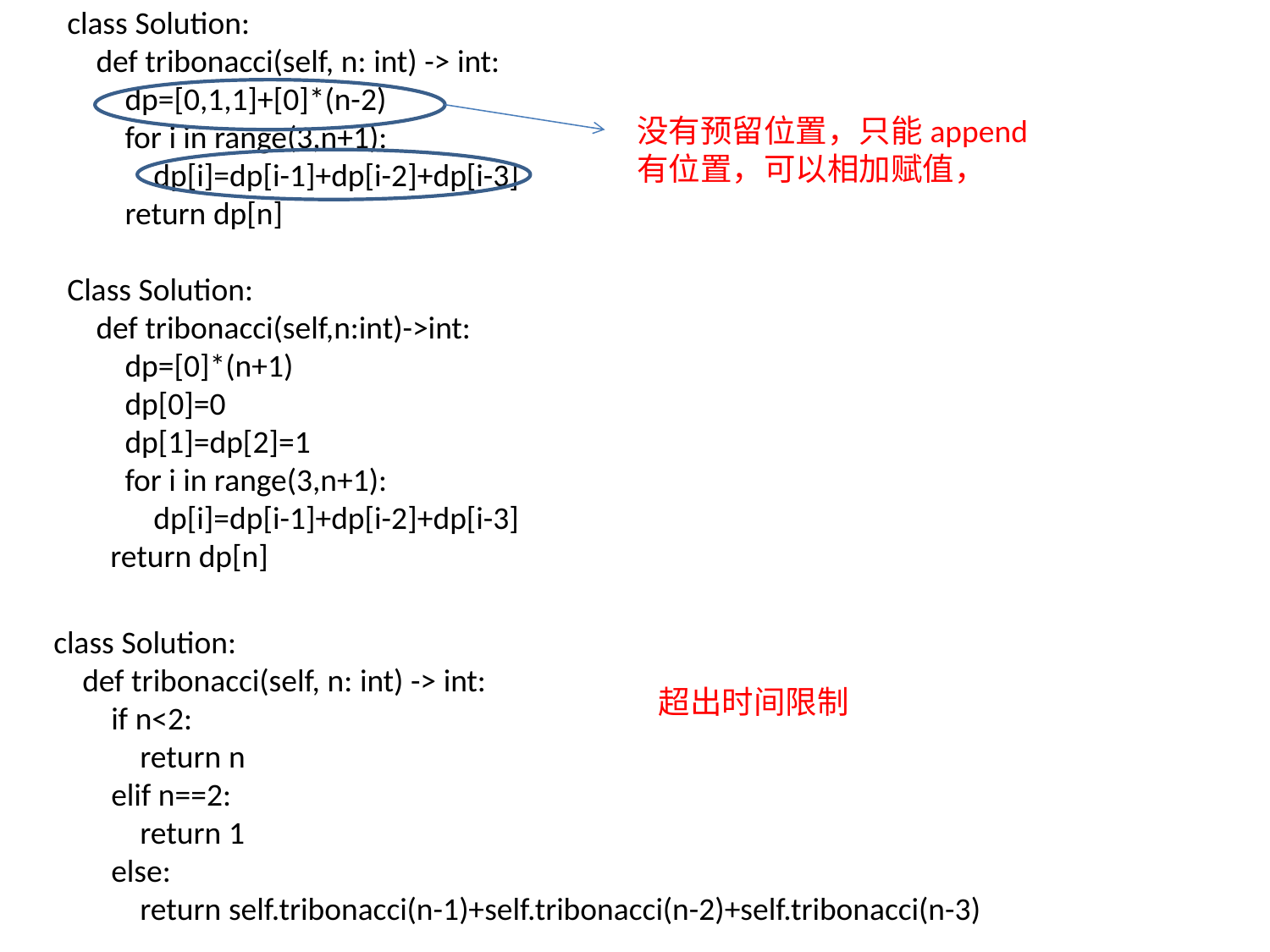

class Solution:
    def tribonacci(self, n: int) -> int:
        dp=[0,1,1]+[0]*(n-2)
        for i in range(3,n+1):
            dp[i]=dp[i-1]+dp[i-2]+dp[i-3]
        return dp[n]

Class Solution:
    def tribonacci(self,n:int)->int:
        dp=[0]*(n+1)
        dp[0]=0
        dp[1]=dp[2]=1
        for i in range(3,n+1):
            dp[i]=dp[i-1]+dp[i-2]+dp[i-3]
      return dp[n]

没有预留位置，只能append
有位置，可以相加赋值，

class Solution:
    def tribonacci(self, n: int) -> int:
        if n<2:
            return n
        elif n==2:
            return 1
        else:
            return self.tribonacci(n-1)+self.tribonacci(n-2)+self.tribonacci(n-3)
超出时间限制